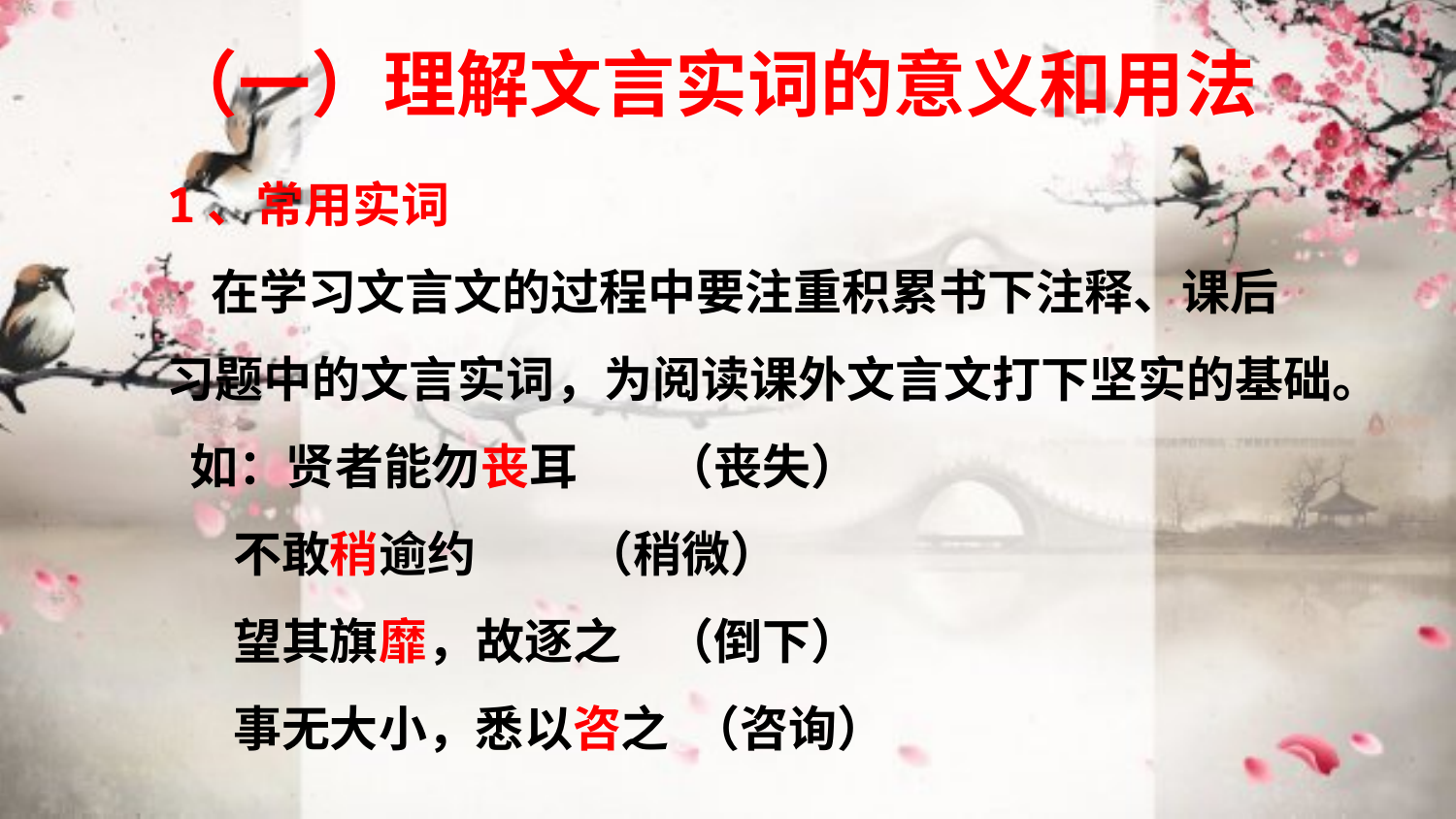

（一）理解文言实词的意义和用法
1、常用实词
   在学习文言文的过程中要注重积累书下注释、课后
习题中的文言实词，为阅读课外文言文打下坚实的基础。
 如：贤者能勿丧耳        （丧失）
     不敢稍逾约          （稍微）
     望其旗靡，故逐之    （倒下）
     事无大小，悉以咨之  （咨询）